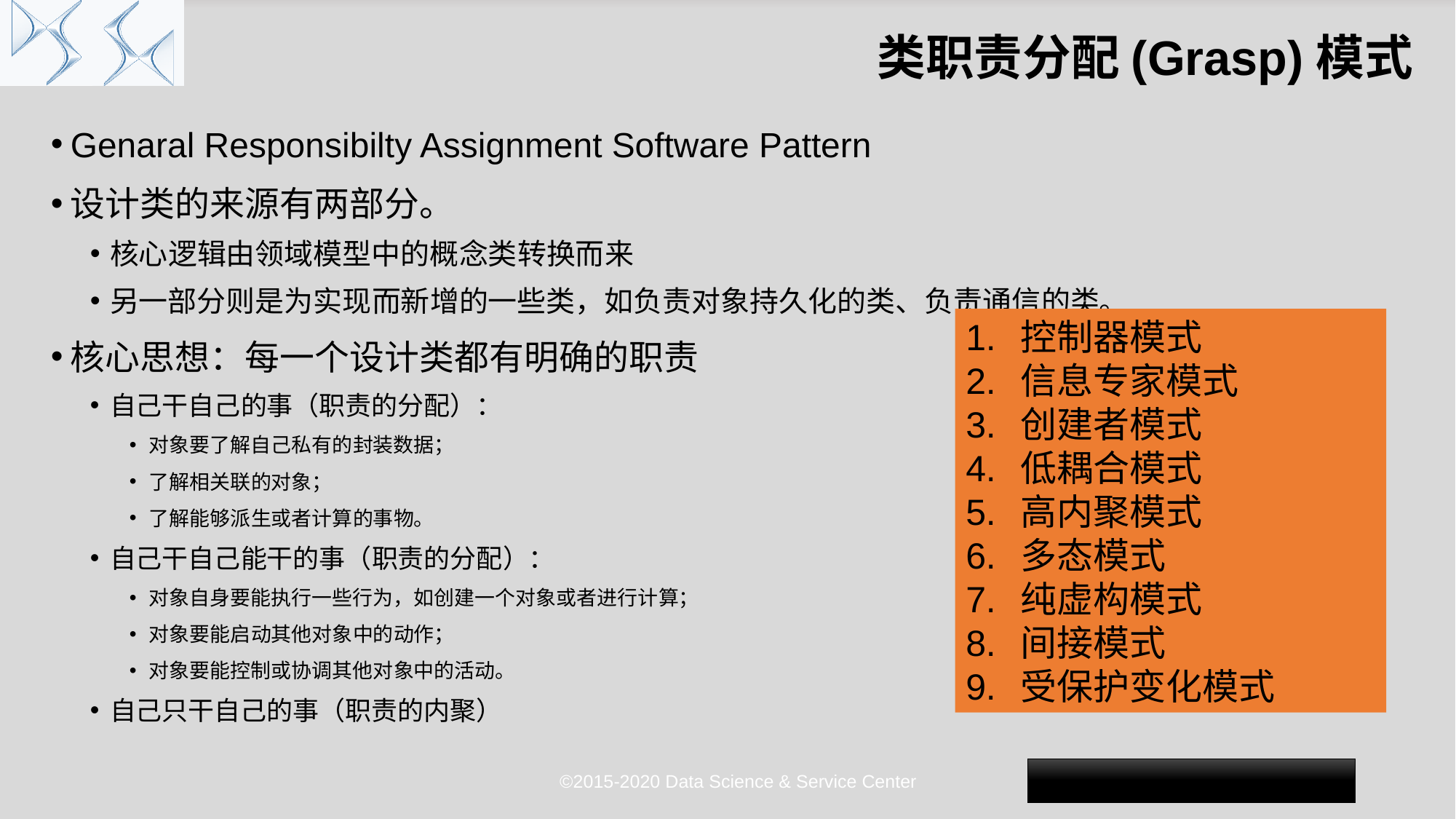

# 类职责分配(Grasp)模式
Genaral Responsibilty Assignment Software Pattern
设计类的来源有两部分。
核心逻辑由领域模型中的概念类转换而来
另一部分则是为实现而新增的一些类，如负责对象持久化的类、负责通信的类。
核心思想：每一个设计类都有明确的职责
自己干自己的事（职责的分配）：
对象要了解自己私有的封装数据；
了解相关联的对象；
了解能够派生或者计算的事物。
自己干自己能干的事（职责的分配）：
对象自身要能执行一些行为，如创建一个对象或者进行计算；
对象要能启动其他对象中的动作；
对象要能控制或协调其他对象中的活动。
自己只干自己的事（职责的内聚）
控制器模式
信息专家模式
创建者模式
低耦合模式
高内聚模式
多态模式
纯虚构模式
间接模式
受保护变化模式

©2015-2020 Data Science & Service Center
15